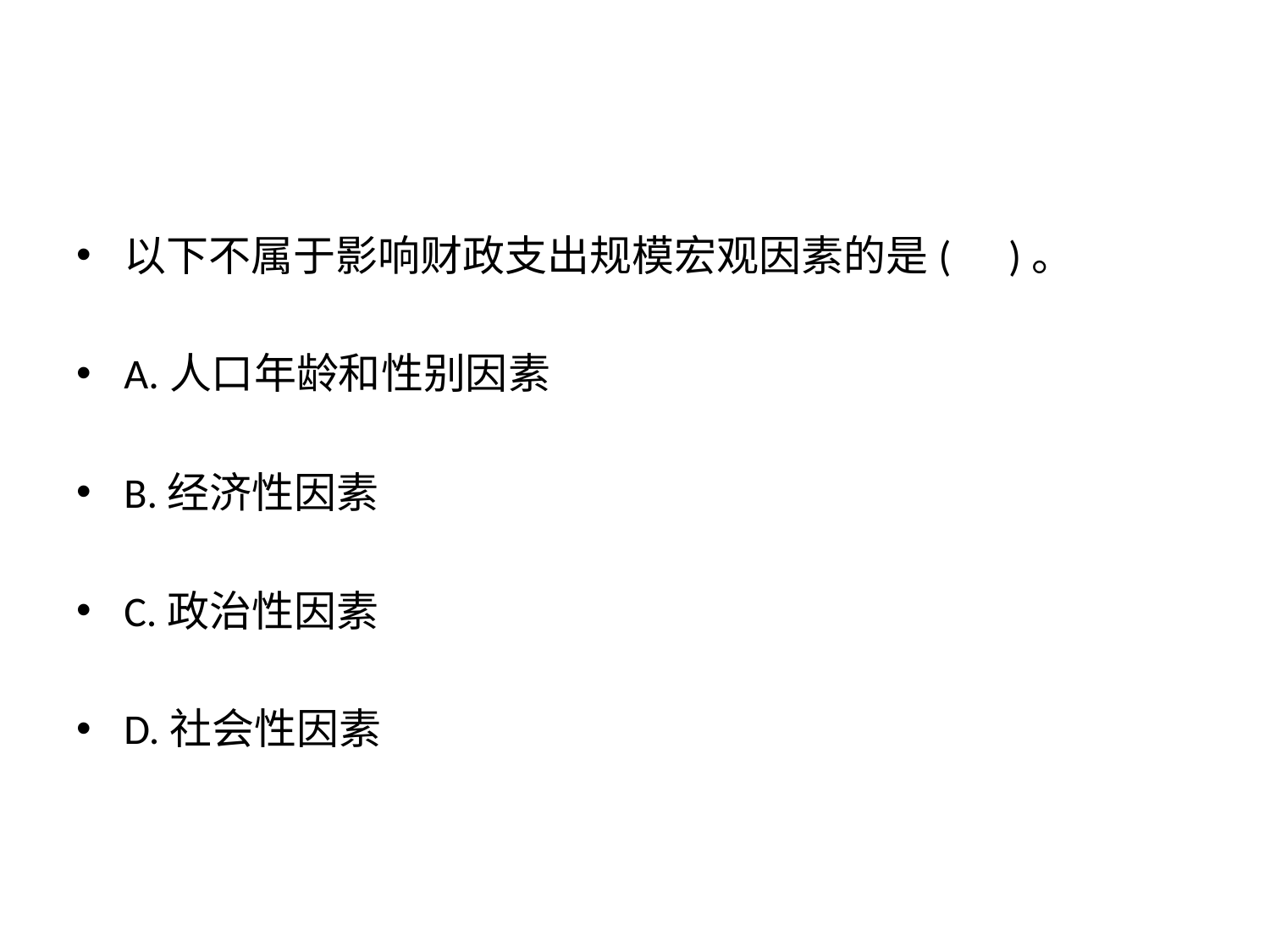

以下不属于影响财政支出规模宏观因素的是(      )。

A.人口年龄和性别因素

B.经济性因素

C.政治性因素

D.社会性因素